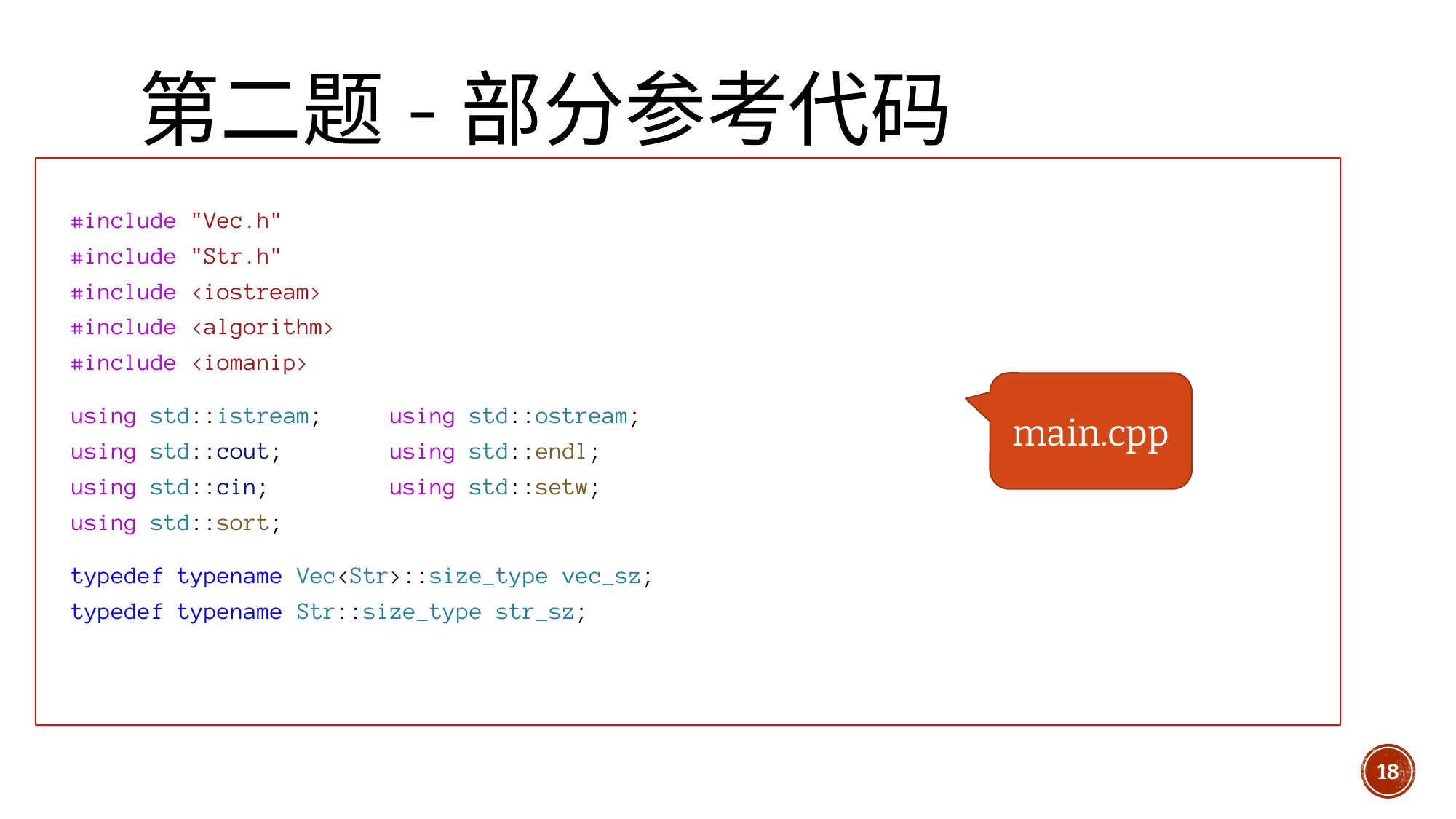

# 第二题-部分参考代码

#include "Vec.h"
#include "Str.h"
#include <iostream>
#include <algorithm>
#include <iomanip>
using std::istream;     using std::ostream;
using std::cout;        using std::endl;
using std::cin;         using std::setw;
using std::sort;
typedef typename Vec<Str>::size_type vec_sz;
typedef typename Str::size_type str_sz;

main.cpp
18